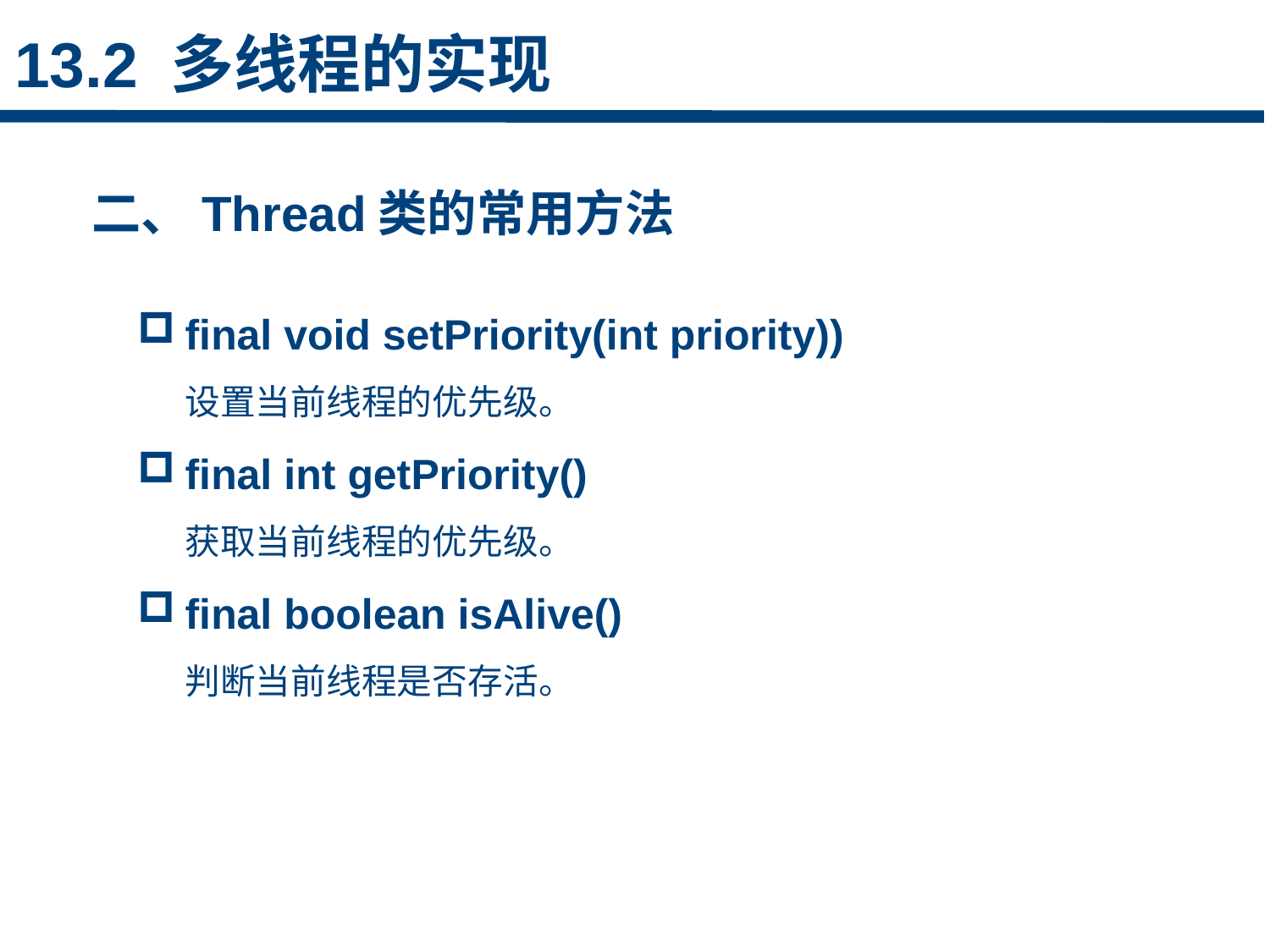

13.2 多线程的实现
二、Thread类的常用方法
点击添加文本
final void setPriority(int priority))
     设置当前线程的优先级。
final int getPriority()
     获取当前线程的优先级。
final boolean isAlive()
     判断当前线程是否存活。
点击添加文本
点击添加文本
点击添加文本